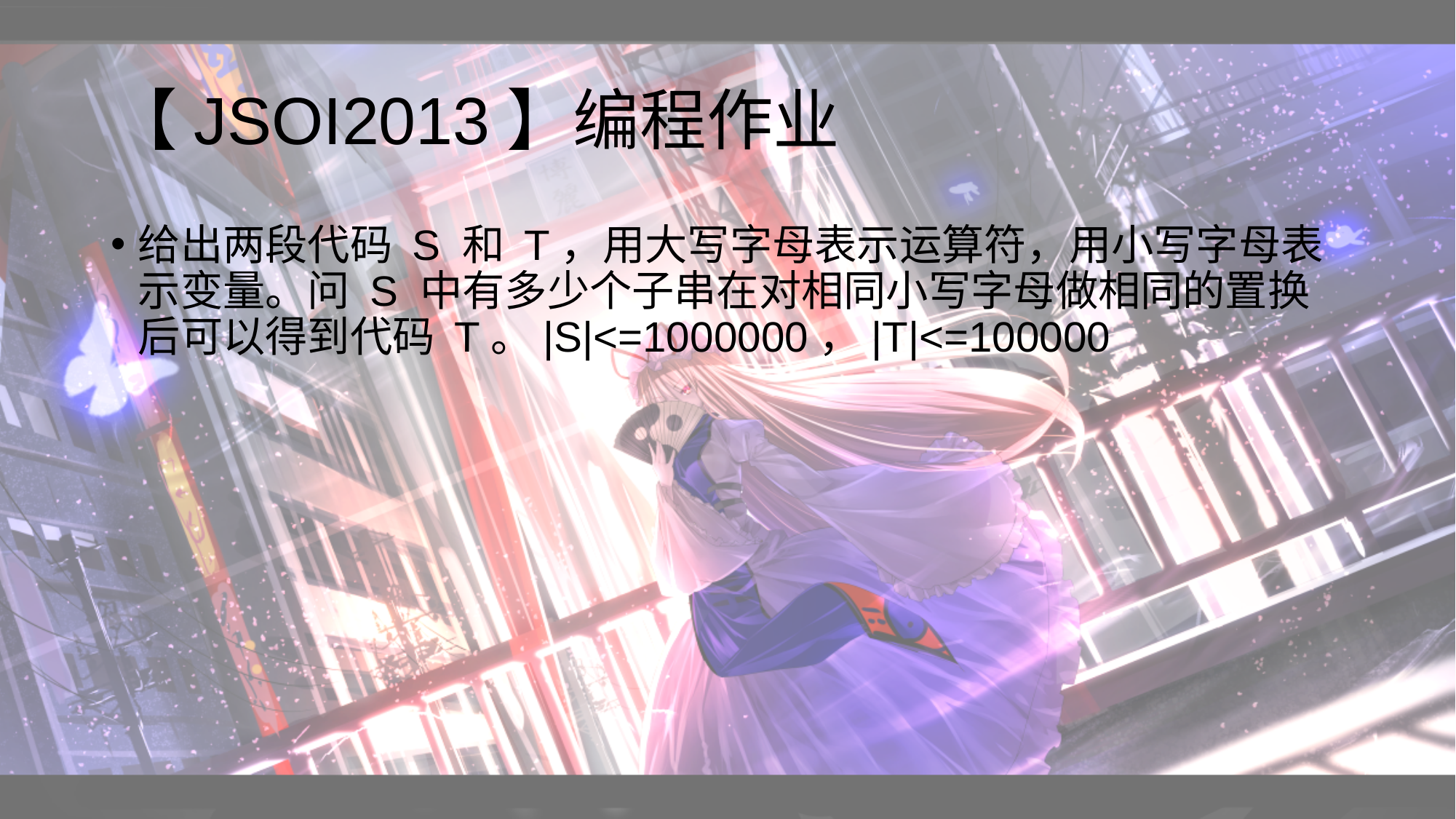

# 【JSOI2013】编程作业
给出两段代码 S 和 T，用大写字母表示运算符，用小写字母表示变量。问 S 中有多少个子串在对相同小写字母做相同的置换后可以得到代码 T。|S|<=1000000，|T|<=100000